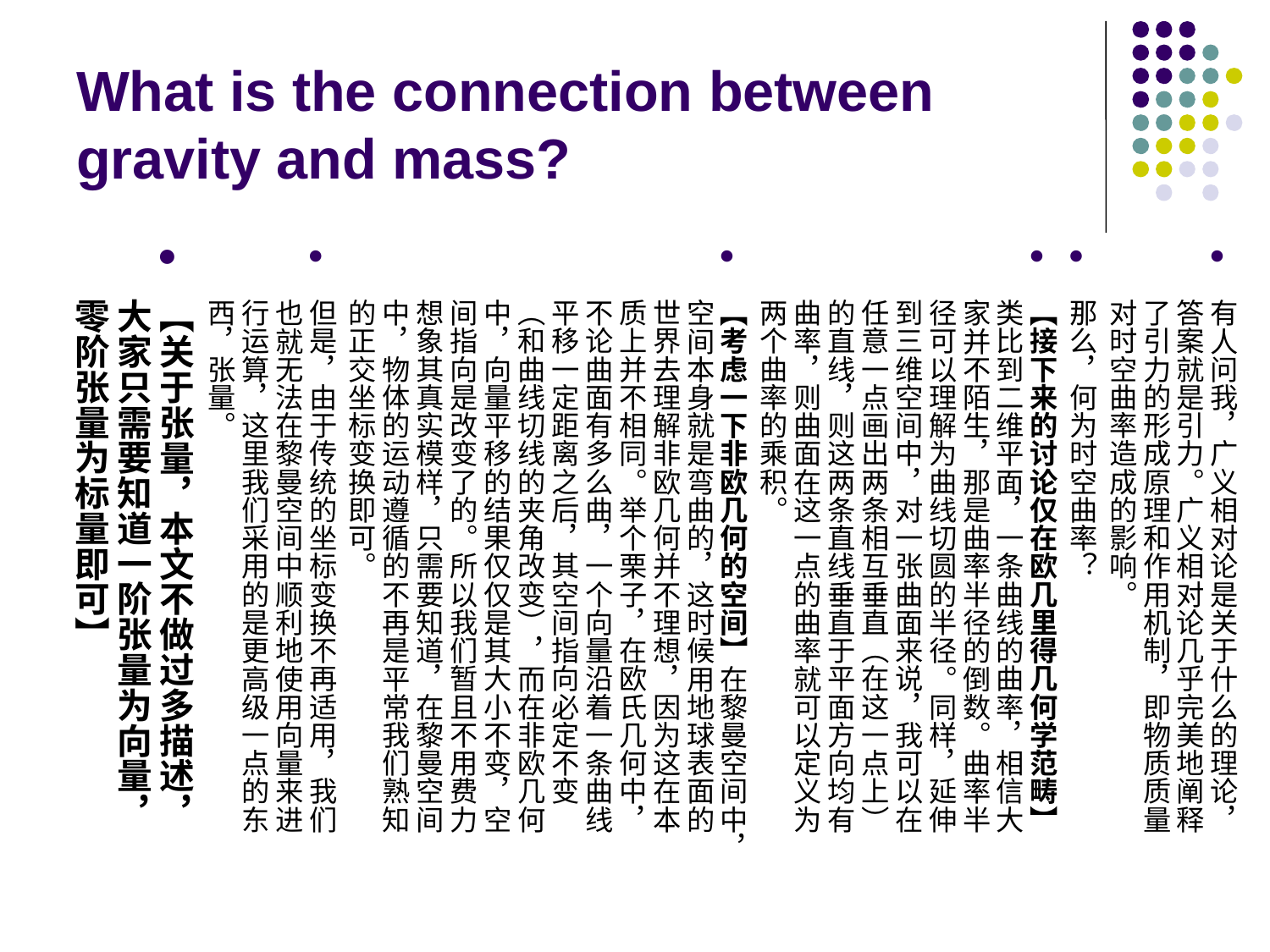

# What is the connection between gravity and mass?
有人问我，广义相对论是关于什么的理论，答案就是引力。广义相对论几乎完美地阐释了引力的形成原理和作用机制，即物质质量对时空曲率造成的影响。
那么，何为时空曲率？
【接下来的讨论仅在欧几里得几何学范畴】类比到二维平面，一条曲线的曲率，相信大家并不陌生，那是曲率半径的倒数。曲率半径可以理解为曲线切圆的半径。同样，延伸到三维空间中，对一张曲面来说，我可以在任意一点画出两条相互垂直（在这一点上）的直线，则这两条直线垂直于平面方向均有曲率，则曲面在这一点的曲率就可以定义为两个曲率的乘积。
【考虑一下非欧几何的空间】在黎曼空间中，空间本身就是弯曲的，这时候用地球表面的世界去理解非欧几何并不理想，因为这在本质上并不相同。举个栗子，在欧氏几何中，不论曲面有多么曲，一个向量沿着一条曲线平移一定距离之后，其空间指向必定不变（和曲线切线的夹角改变），而在非欧几何中，向量平移的结果仅仅是其大小不变，空间指向是改变了的。所以我们暂且不用费力想象其真实模样，只需要知道，在黎曼空间中，物体的运动遵循的不再是平常我们熟知的正交坐标变换即可。
但是，由于传统的坐标变换不再适用，我们也就无法在黎曼空间中顺利地使用向量来进行运算，这里我们采用的是更高级一点的东西，张量。
【关于张量，本文不做过多描述，大家只需要知道一阶张量为向量，零阶张量为标量即可】